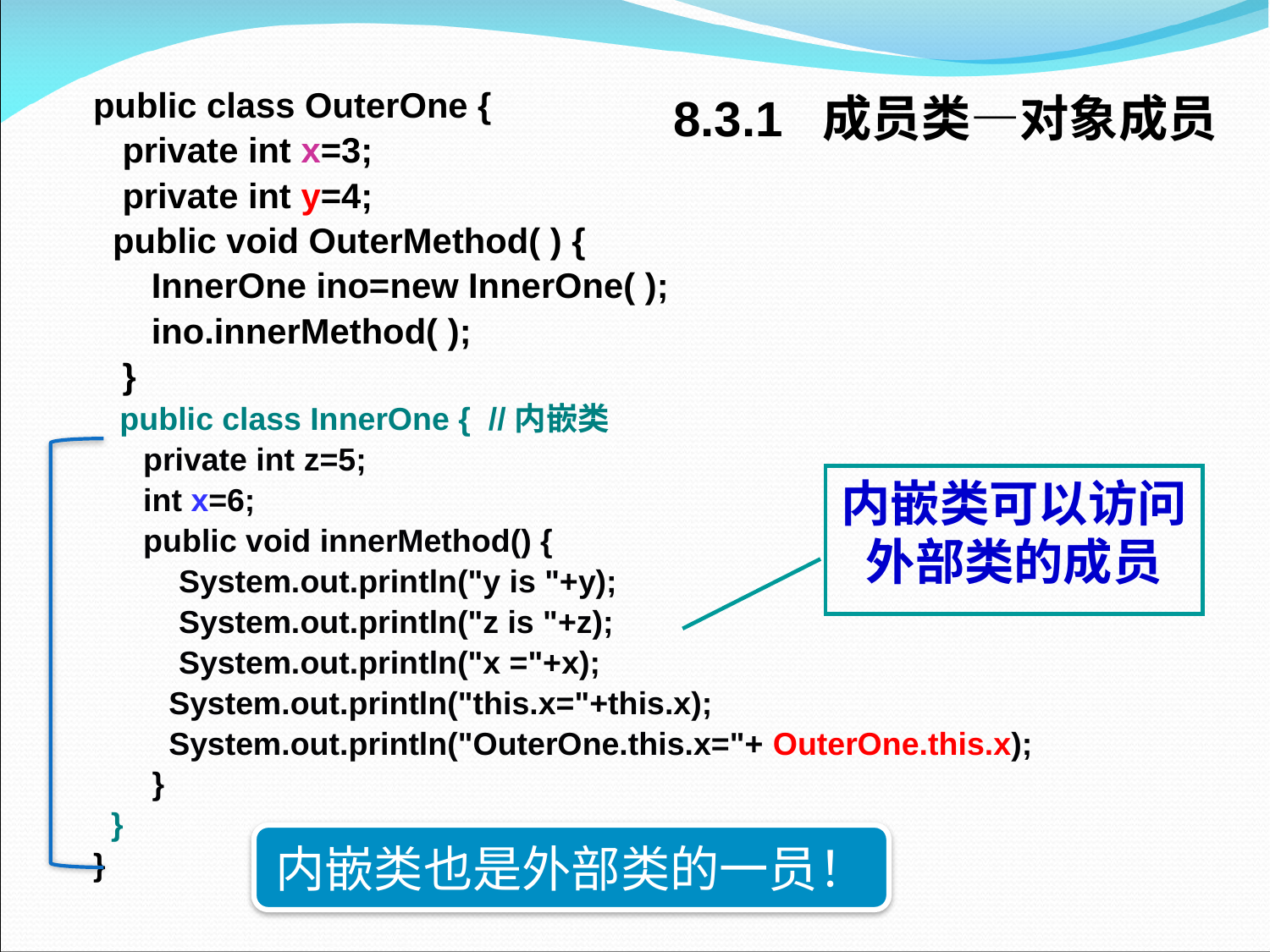

public class OuterOne {
   private int x=3;
   private int y=4;
  public void OuterMethod( ) {
      InnerOne ino=new InnerOne( );
      ino.innerMethod( );
   }
   public class InnerOne {  //内嵌类
 private int z=5;
 int x=6;
 public void innerMethod() {
     System.out.println("y is "+y);
     System.out.println("z is "+z);
     System.out.println("x ="+x);
	 System.out.println("this.x="+this.x);
	 System.out.println("OuterOne.this.x="+ OuterOne.this.x);
  }
  }
}
8.3.1  成员类—对象成员

内嵌类可以访问外部类的成员
内嵌类也是外部类的一员！